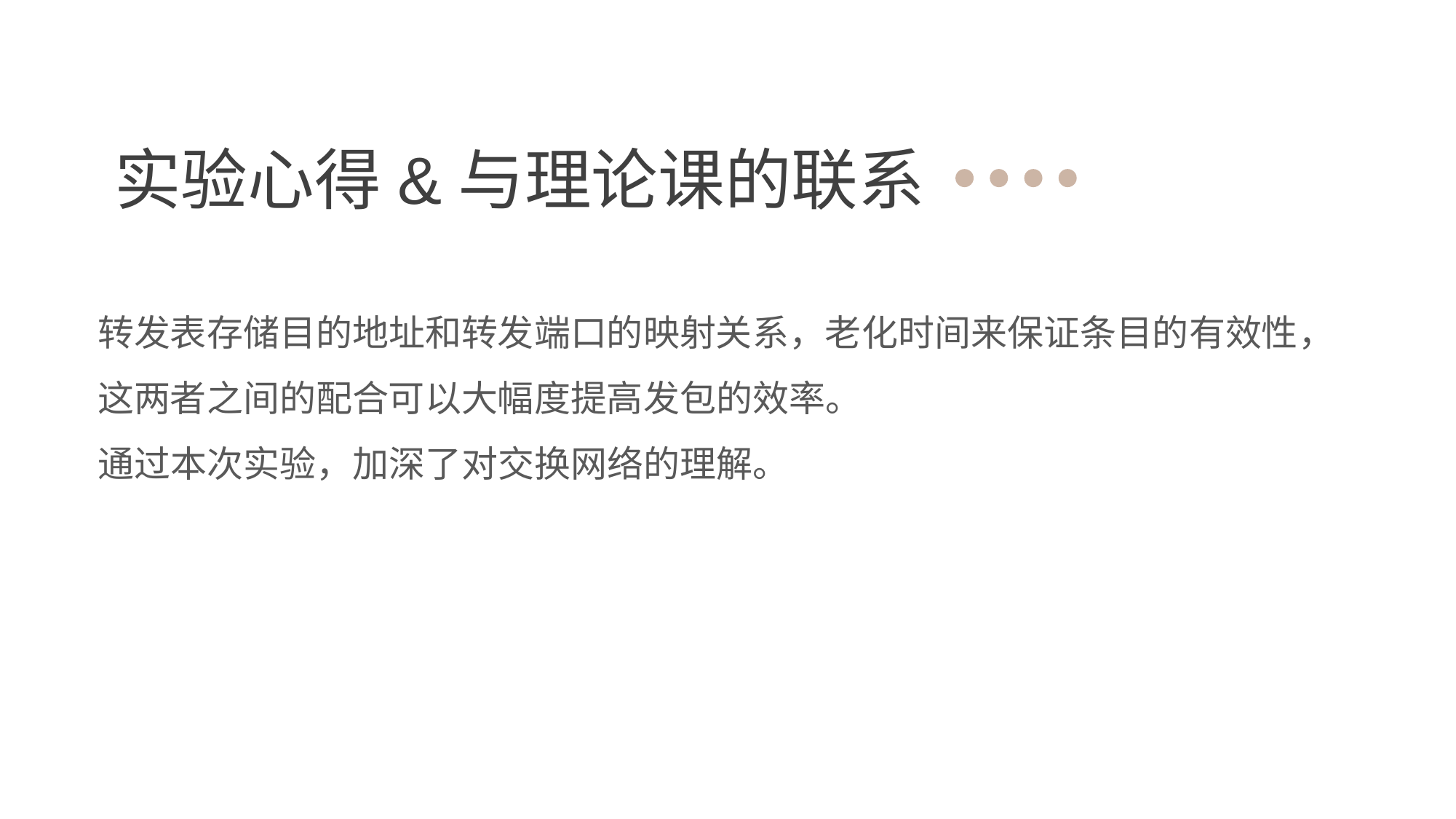

实验心得&与理论课的联系

转发表存储目的地址和转发端口的映射关系，老化时间来保证条目的有效性，这两者之间的配合可以大幅度提高发包的效率。
通过本次实验，加深了对交换网络的理解。